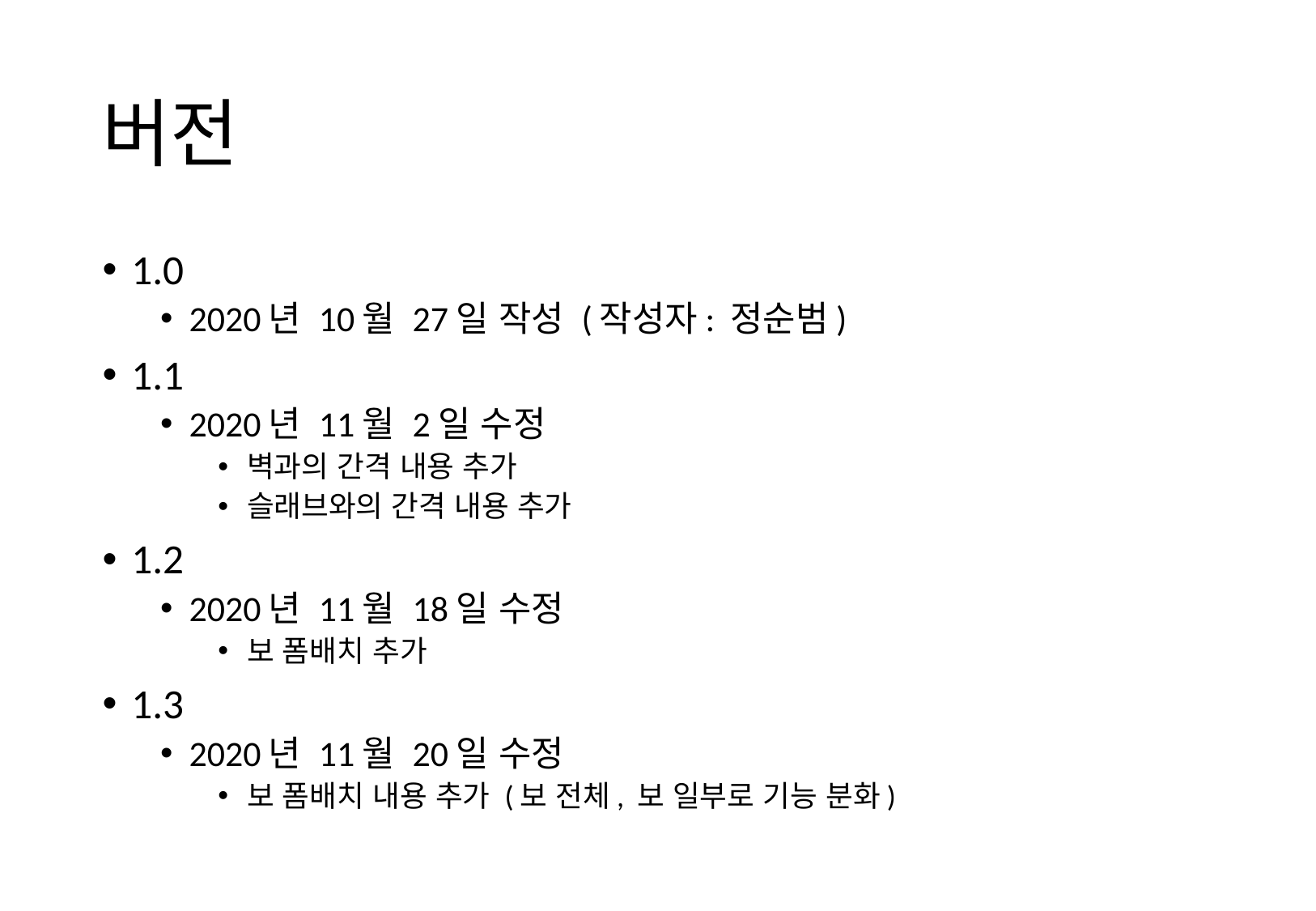

# 버전
1.0
2020년 10월 27일 작성 (작성자: 정순범)
1.1
2020년 11월 2일 수정
벽과의 간격 내용 추가
슬래브와의 간격 내용 추가
1.2
2020년 11월 18일 수정
보 폼배치 추가
1.3
2020년 11월 20일 수정
보 폼배치 내용 추가 (보 전체, 보 일부로 기능 분화)